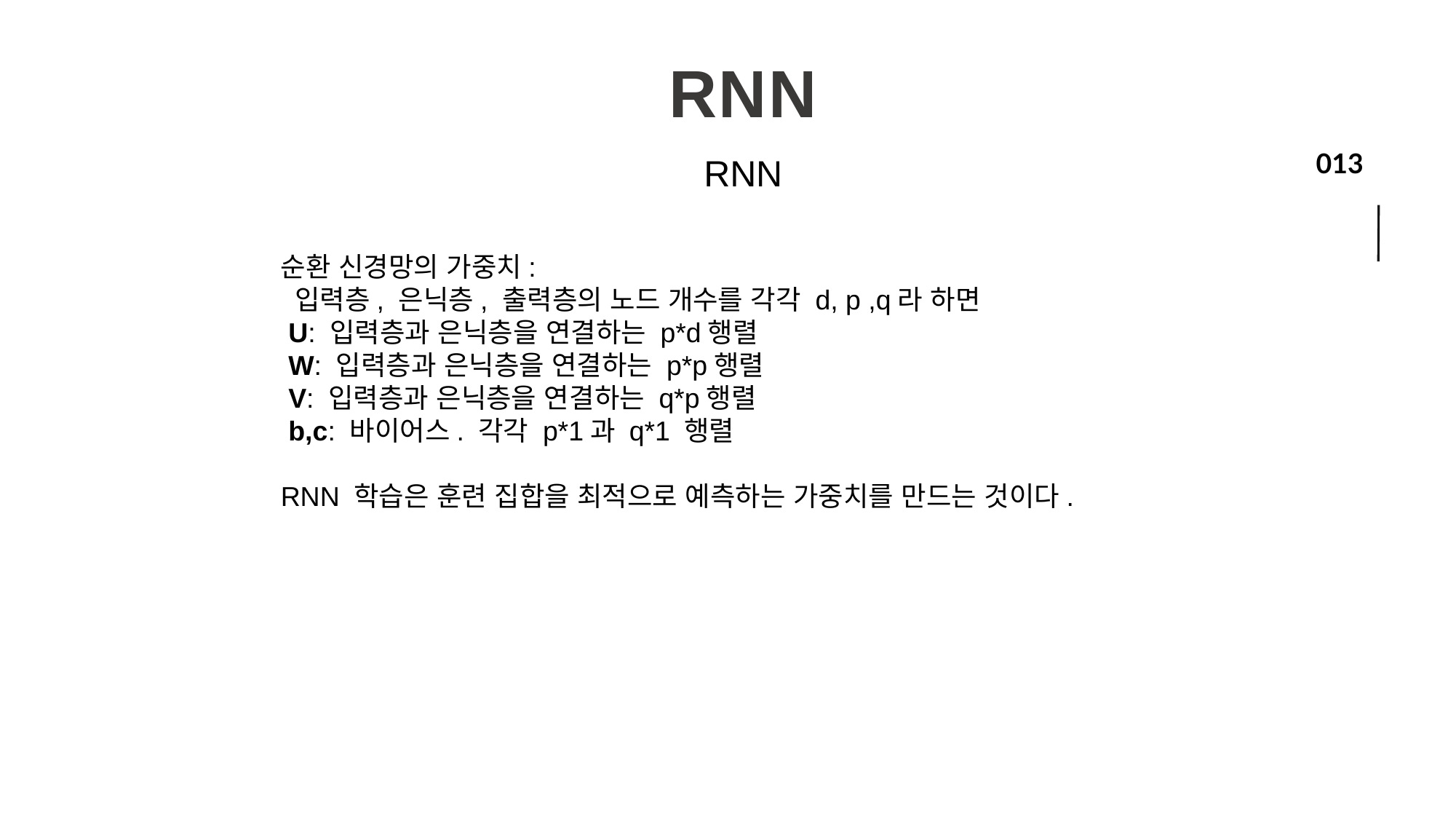

RNN
RNN
순환 신경망의 가중치:
 입력층, 은닉층, 출력층의 노드 개수를 각각 d, p ,q라 하면
 U: 입력층과 은닉층을 연결하는 p*d행렬
 W: 입력층과 은닉층을 연결하는 p*p행렬
 V: 입력층과 은닉층을 연결하는 q*p행렬
 b,c: 바이어스. 각각 p*1과 q*1 행렬

RNN 학습은 훈련 집합을 최적으로 예측하는 가중치를 만드는 것이다.